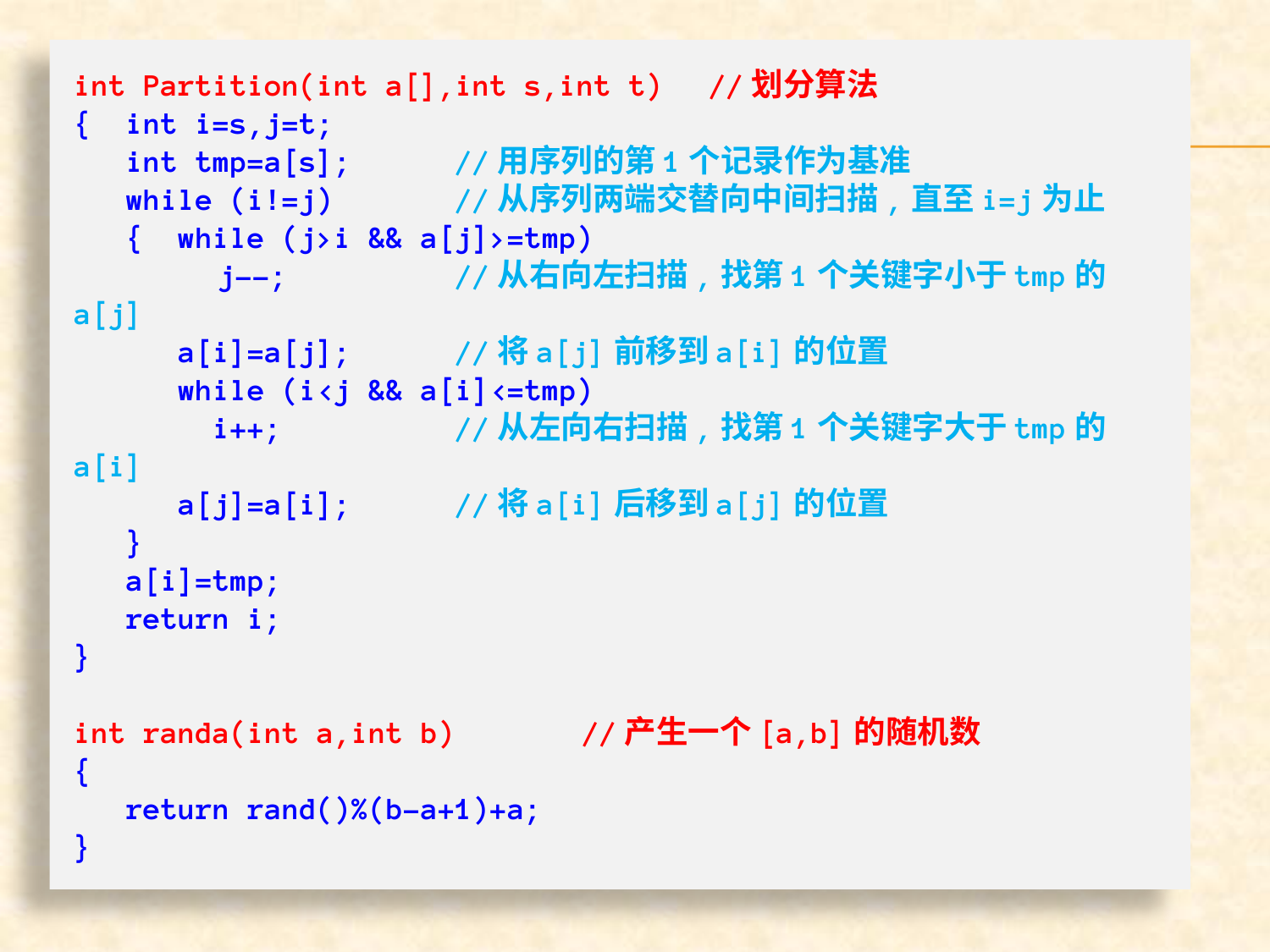

int Partition(int a[],int s,int t)	//划分算法
{  int i=s,j=t;
   int tmp=a[s];	//用序列的第1个记录作为基准
   while (i!=j)	//从序列两端交替向中间扫描,直至i=j为止
   {  while (j>i && a[j]>=tmp)
	 j--;		//从右向左扫描,找第1个关键字小于tmp的a[j]
      a[i]=a[j];	//将a[j]前移到a[i]的位置
      while (i<j && a[i]<=tmp)
        i++;		//从左向右扫描,找第1个关键字大于tmp的a[i]
      a[j]=a[i];	//将a[i]后移到a[j]的位置
   }
   a[i]=tmp;
   return i;
}
int randa(int a,int b)	//产生一个[a,b]的随机数
{
   return rand()%(b-a+1)+a;
}